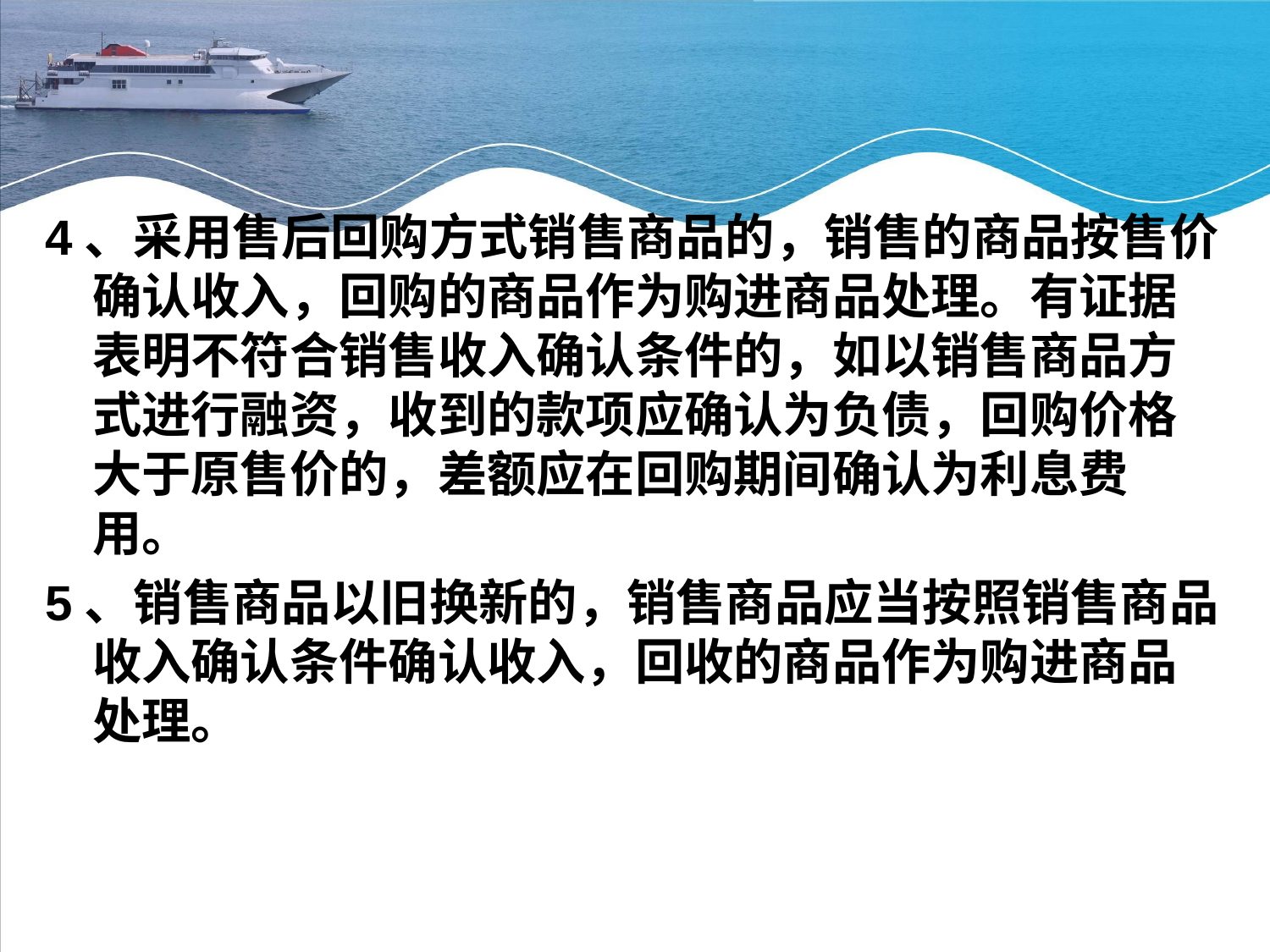

#
4、采用售后回购方式销售商品的，销售的商品按售价确认收入，回购的商品作为购进商品处理。有证据表明不符合销售收入确认条件的，如以销售商品方式进行融资，收到的款项应确认为负债，回购价格大于原售价的，差额应在回购期间确认为利息费用。
5、销售商品以旧换新的，销售商品应当按照销售商品收入确认条件确认收入，回收的商品作为购进商品处理。